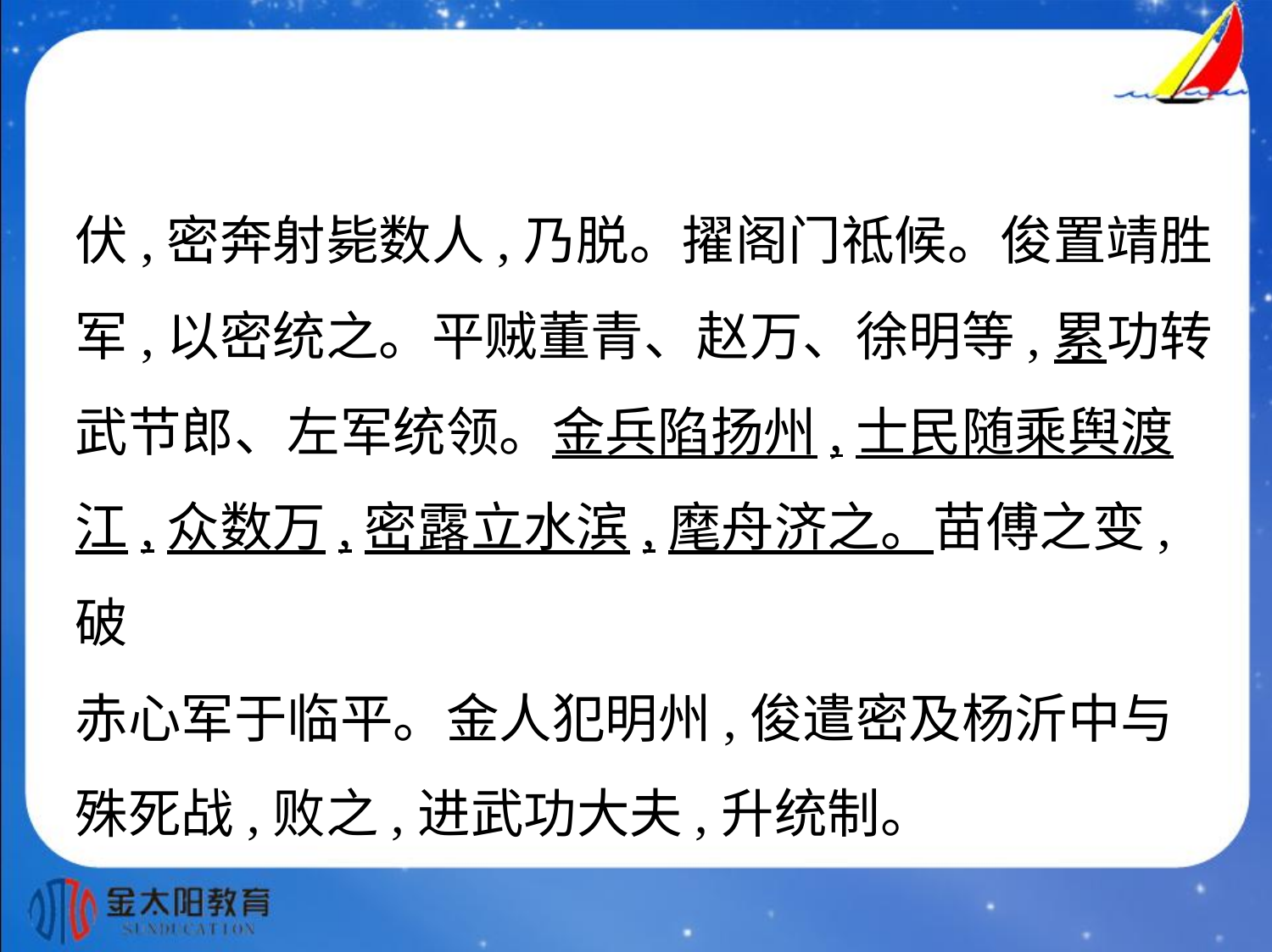

伏,密奔射毙数人,乃脱。擢阁门祗候。俊置靖胜
军,以密统之。平贼董青、赵万、徐明等,累功转
武节郎、左军统领。金兵陷扬州,士民随乘舆渡
江,众数万,密露立水滨,麾舟济之。苗傅之变,破
赤心军于临平。金人犯明州,俊遣密及杨沂中与
殊死战,败之,进武功大夫,升统制。